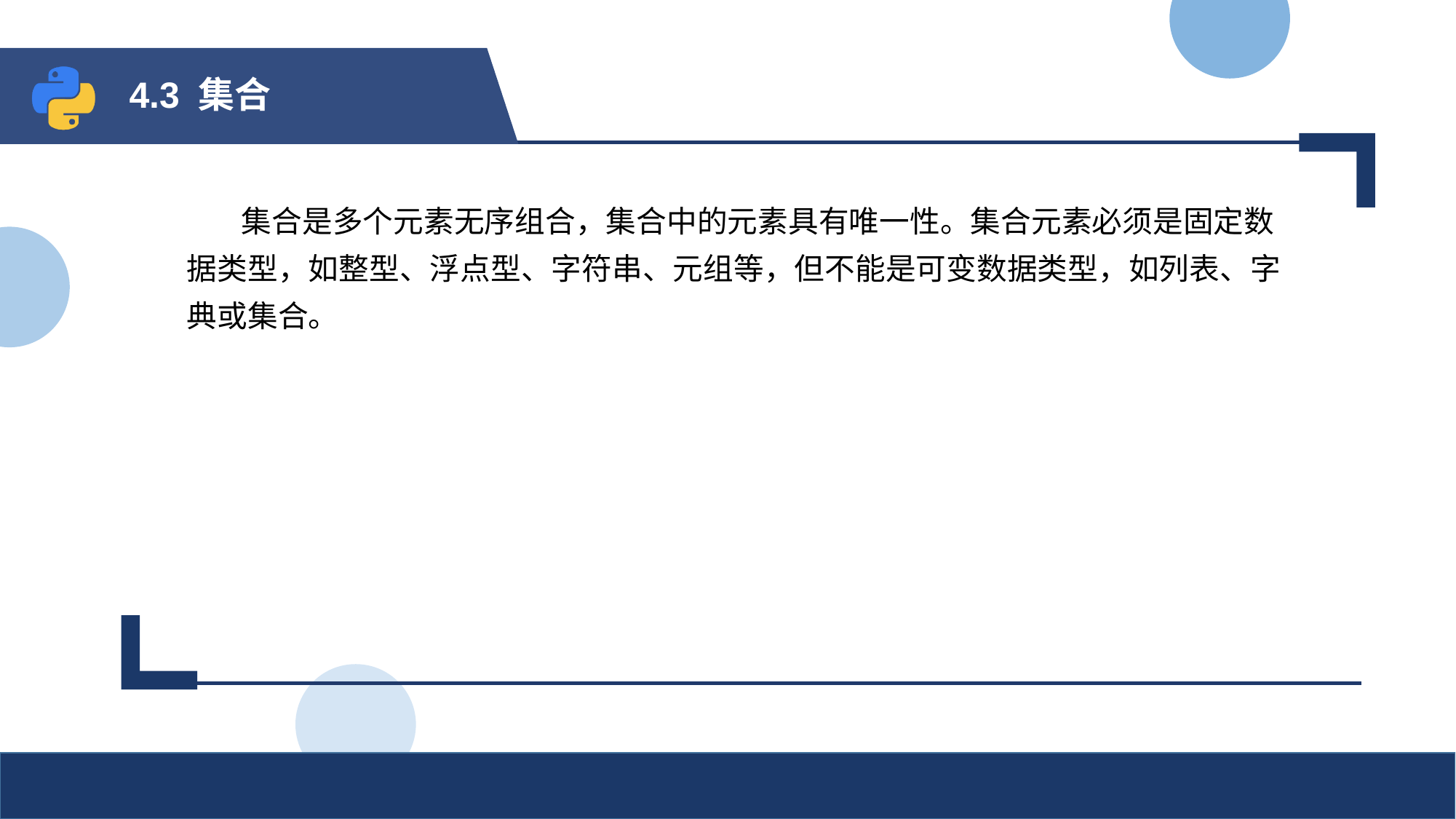

# 4.3 集合
集合是多个元素无序组合，集合中的元素具有唯一性。集合元素必须是固定数据类型，如整型、浮点型、字符串、元组等，但不能是可变数据类型，如列表、字典或集合。